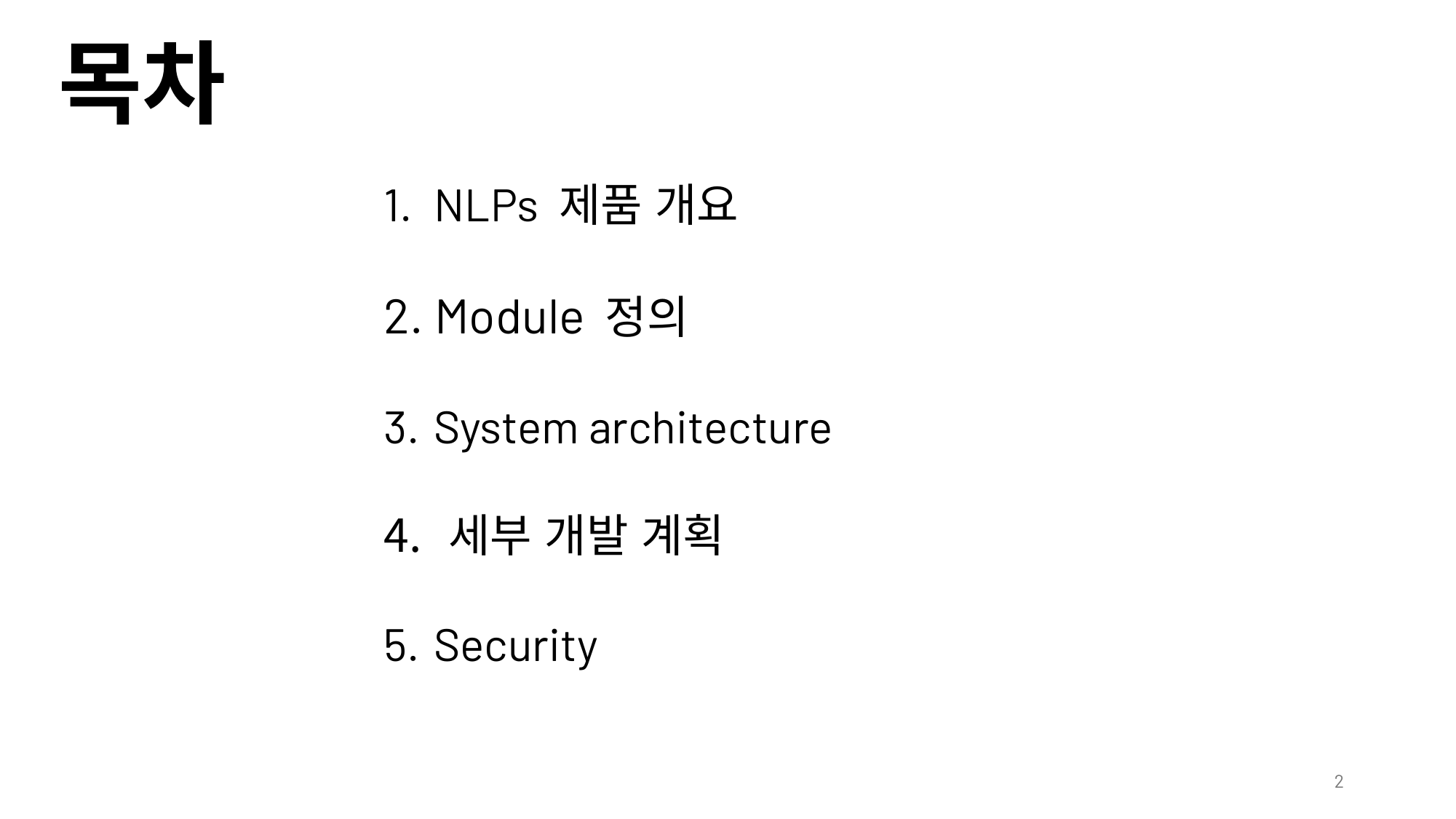

# 목차
 NLPs 제품 개요

 Module 정의

 System architecture

 세부 개발 계획

 Security
2